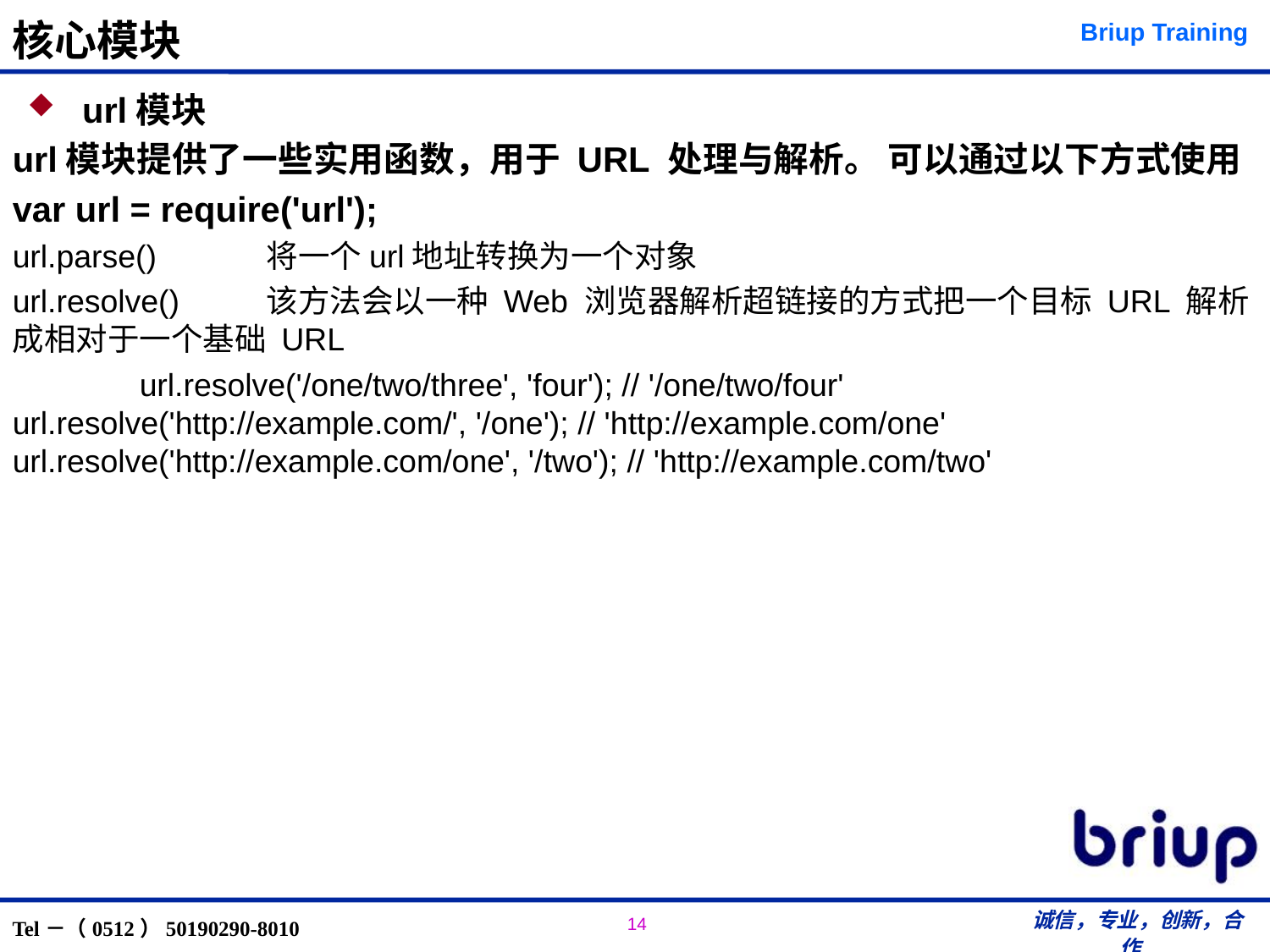

# 核心模块
 url模块
url模块提供了一些实用函数，用于 URL 处理与解析。 可以通过以下方式使用
var url = require('url');
url.parse() 	将一个url地址转换为一个对象
url.resolve() 	该方法会以一种 Web 浏览器解析超链接的方式把一个目标 URL 解析成相对于一个基础 URL
	url.resolve('/one/two/three', 'four'); // '/one/two/four' 	url.resolve('http://example.com/', '/one'); // 'http://example.com/one' 	url.resolve('http://example.com/one', '/two'); // 'http://example.com/two'